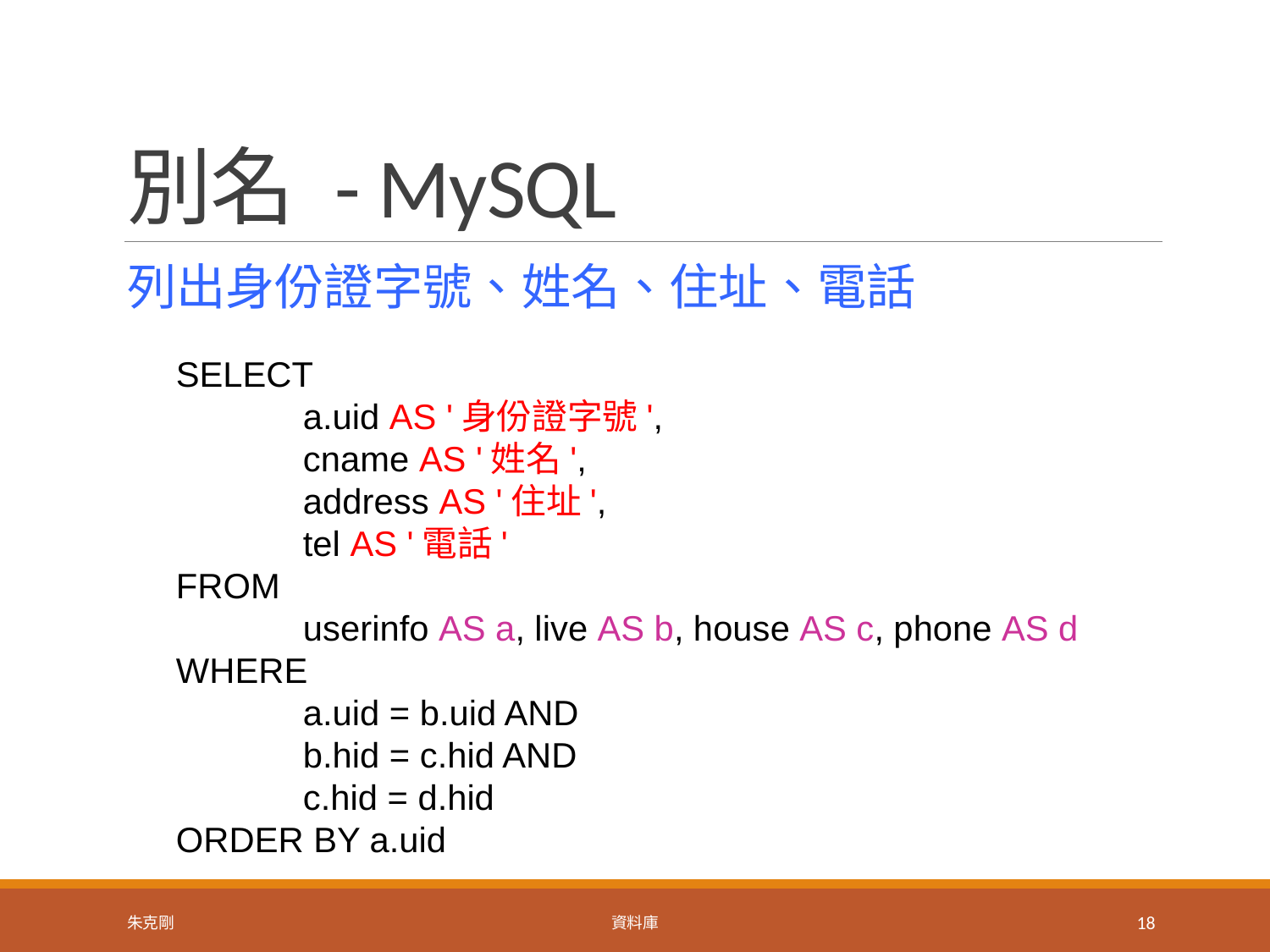

# 別名 - MySQL
列出身份證字號、姓名、住址、電話

SELECT
	a.uid AS '身份證字號',
	cname AS '姓名',
	address AS '住址',
	tel AS '電話'
FROM
	userinfo AS a, live AS b, house AS c, phone AS d
WHERE
	a.uid = b.uid AND
	b.hid = c.hid AND
	c.hid = d.hid
ORDER BY a.uid
朱克剛
資料庫
18